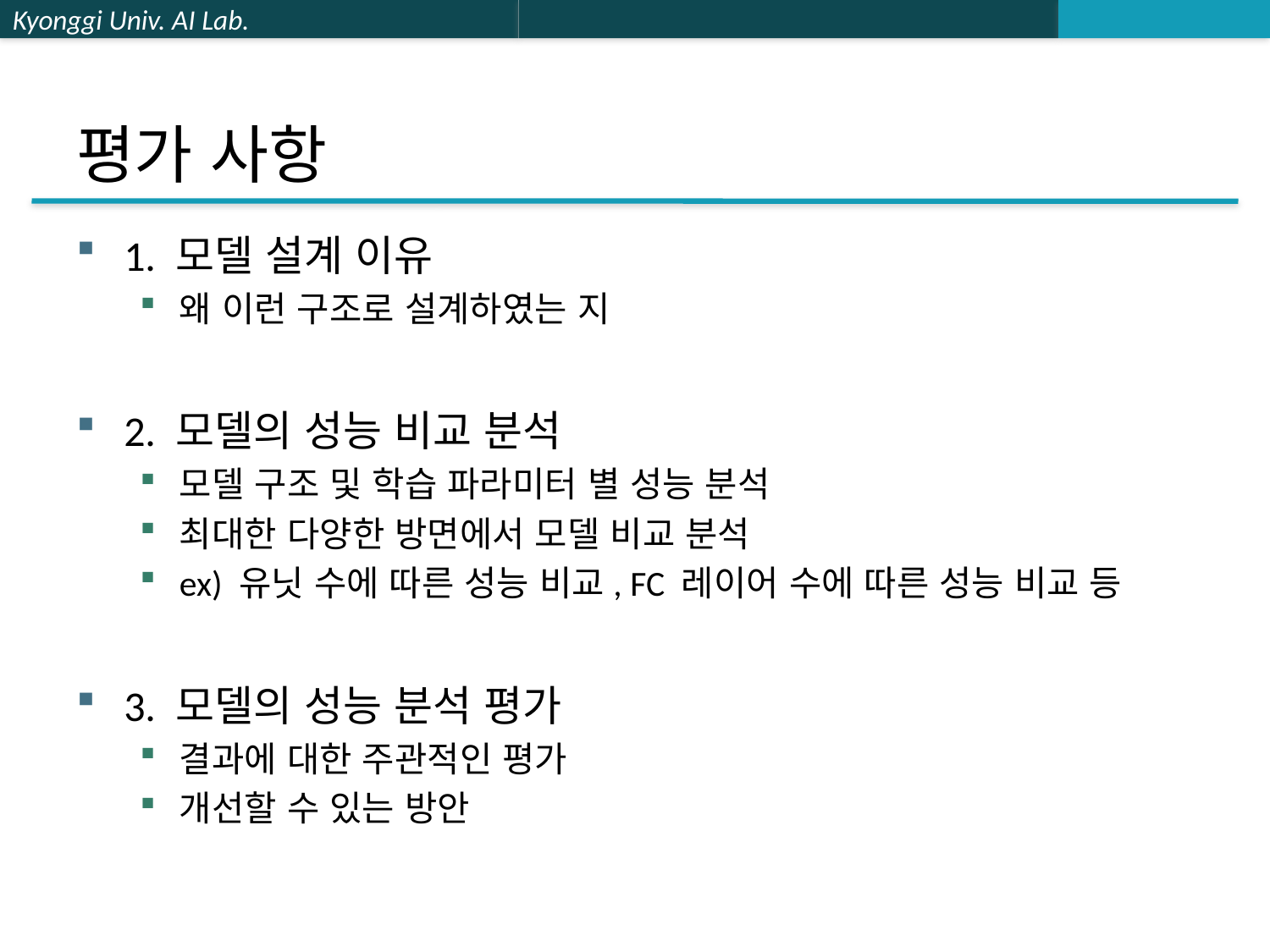

# 평가 사항
1. 모델 설계 이유
왜 이런 구조로 설계하였는 지

2. 모델의 성능 비교 분석
모델 구조 및 학습 파라미터 별 성능 분석
최대한 다양한 방면에서 모델 비교 분석
ex) 유닛 수에 따른 성능 비교, FC 레이어 수에 따른 성능 비교 등

3. 모델의 성능 분석 평가
결과에 대한 주관적인 평가
개선할 수 있는 방안